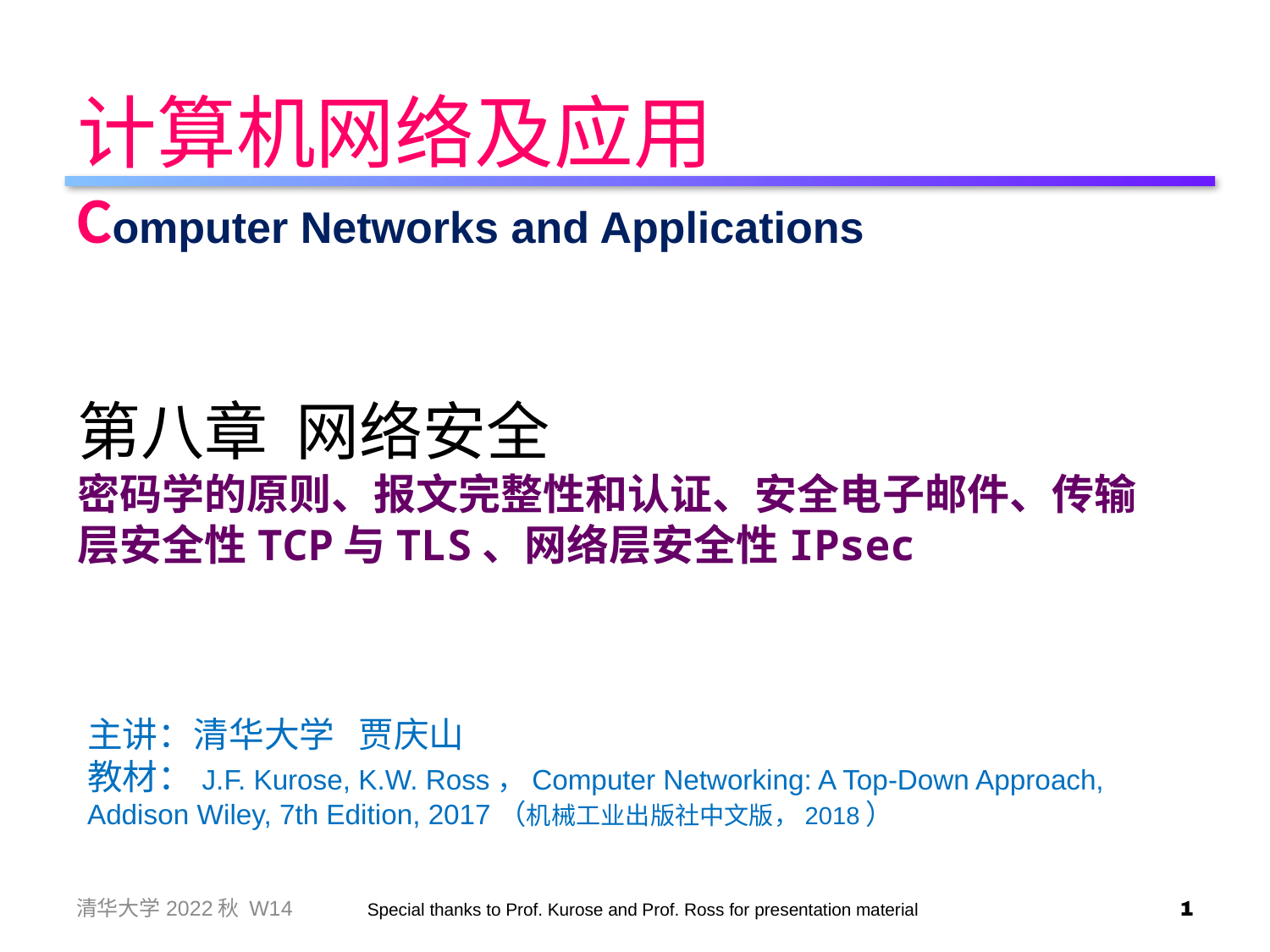

计算机网络及应用
Computer Networks and Applications
第八章  网络安全
密码学的原则、报文完整性和认证、安全电子邮件、传输层安全性TCP与TLS、网络层安全性IPsec

主讲：清华大学   贾庆山
教材：J.F. Kurose, K.W. Ross，Computer Networking: A Top-Down Approach, Addison Wiley, 7th Edition, 2017（机械工业出版社中文版，2018）
清华大学2022秋 W14
1
Special thanks to Prof. Kurose and Prof. Ross for presentation material